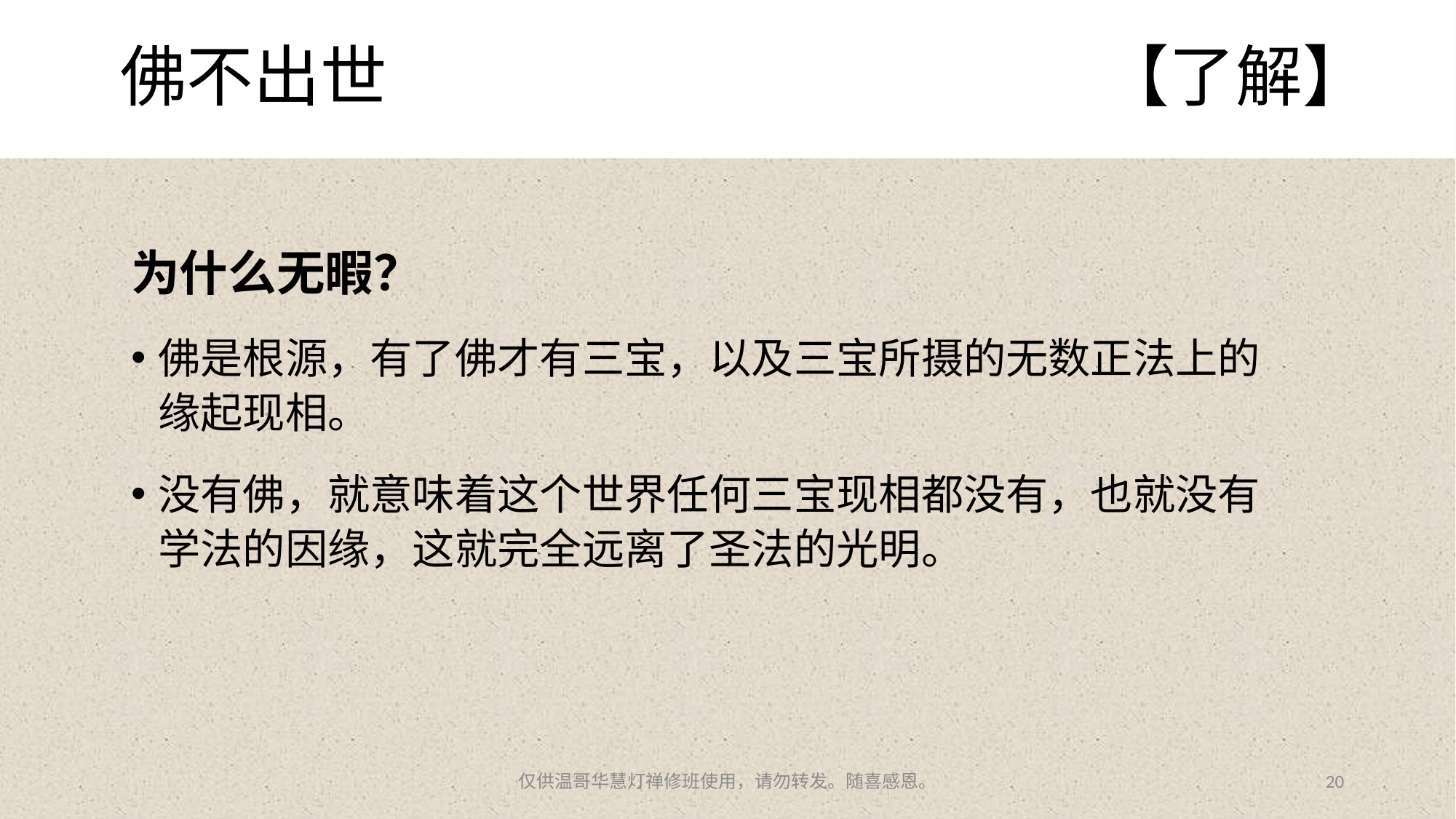

# 佛不出世							【了解】
为什么无暇？
佛是根源，有了佛才有三宝，以及三宝所摄的无数正法上的缘起现相。
没有佛，就意味着这个世界任何三宝现相都没有，也就没有学法的因缘，这就完全远离了圣法的光明。
仅供温哥华慧灯禅修班使用，请勿转发。随喜感恩。
20